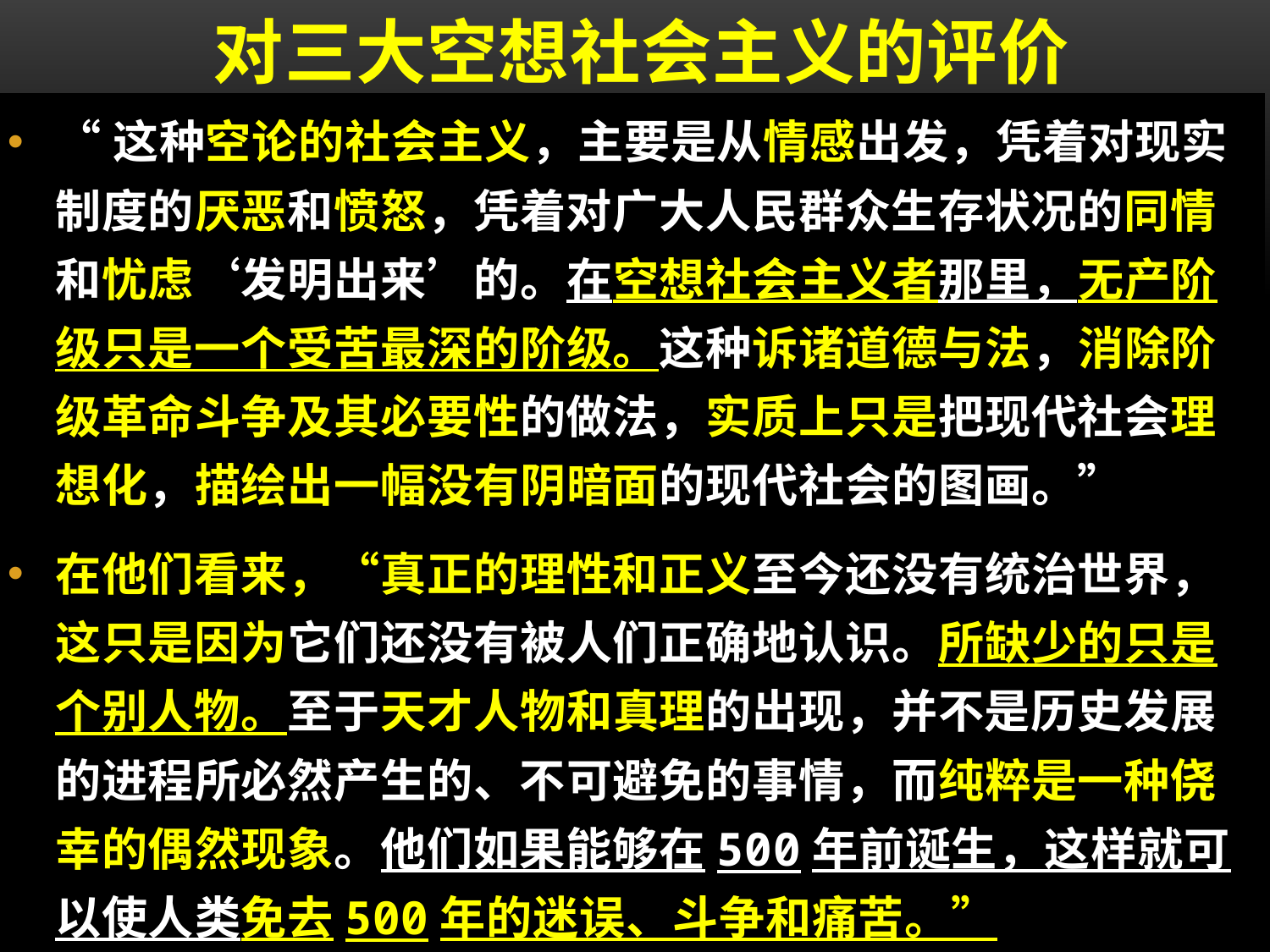

# 对三大空想社会主义的评价
“这种空论的社会主义，主要是从情感出发，凭着对现实制度的厌恶和愤怒，凭着对广大人民群众生存状况的同情和忧虑‘发明出来’的。在空想社会主义者那里，无产阶级只是一个受苦最深的阶级。这种诉诸道德与法，消除阶级革命斗争及其必要性的做法，实质上只是把现代社会理想化，描绘出一幅没有阴暗面的现代社会的图画。”
在他们看来，“真正的理性和正义至今还没有统治世界，这只是因为它们还没有被人们正确地认识。所缺少的只是个别人物。至于天才人物和真理的出现，并不是历史发展的进程所必然产生的、不可避免的事情，而纯粹是一种侥幸的偶然现象。他们如果能够在500年前诞生，这样就可以使人类免去500年的迷误、斗争和痛苦。”
“虽然我们不应该否定这些社会主义的鼻祖，正如现代化学家不能否定他们的祖先炼金术士一样，但是我们应该努力避免重犯他们的错误，因为我们犯这样的错误将是不可饶恕的。” ——恩格斯